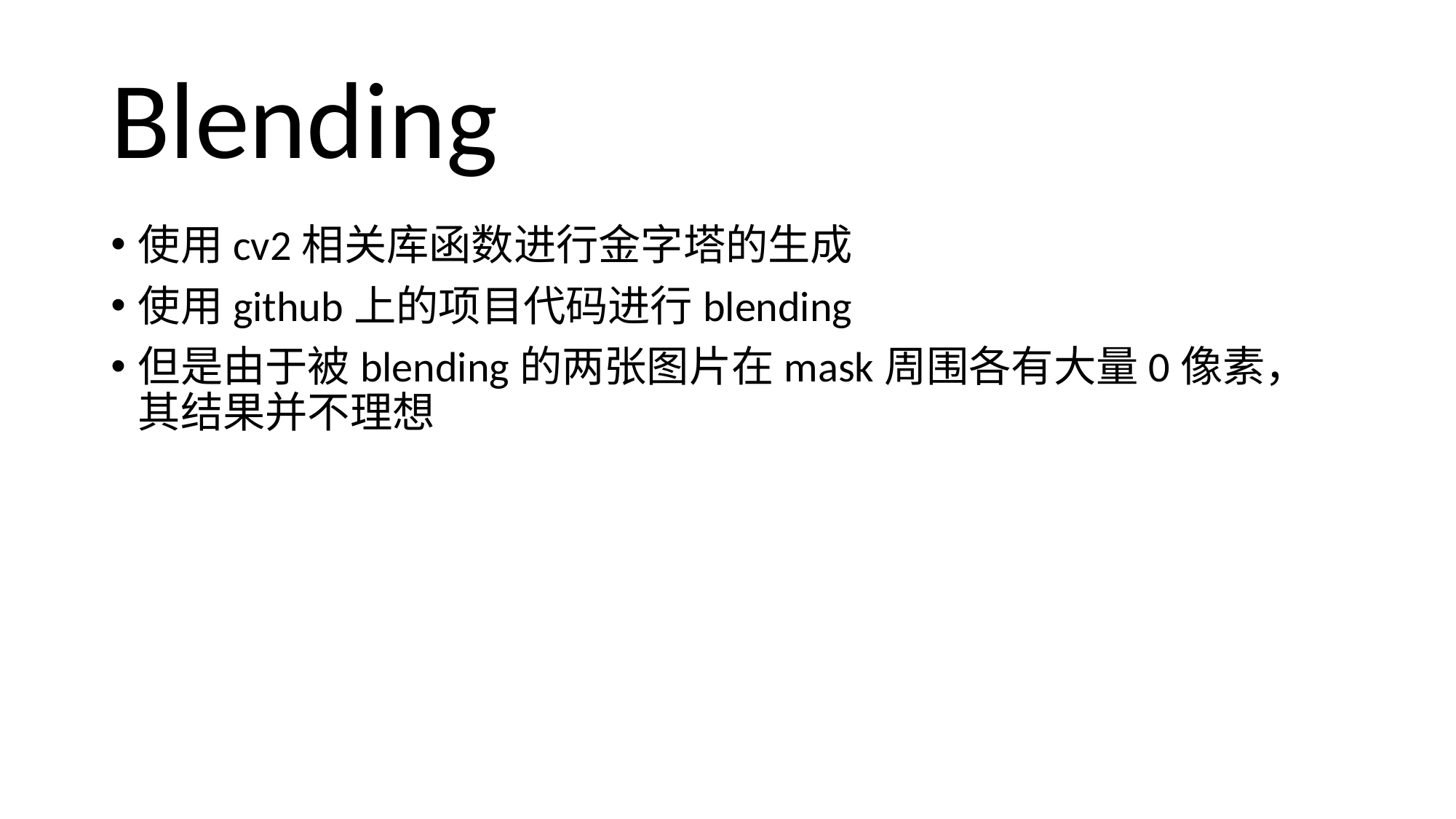

# Blending
使用cv2相关库函数进行金字塔的生成
使用github上的项目代码进行blending
但是由于被blending的两张图片在mask周围各有大量0像素，其结果并不理想